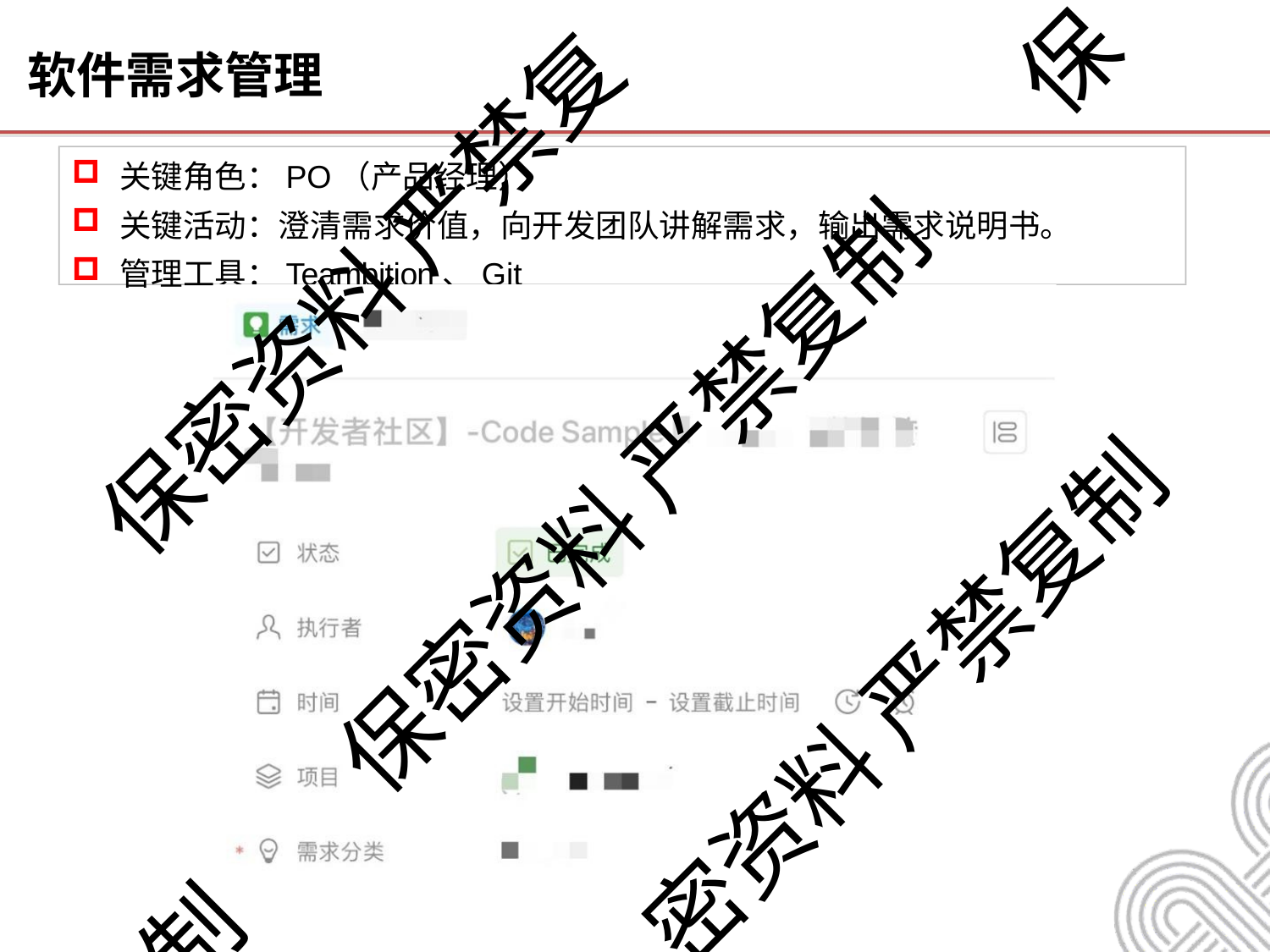

保
# 软件需求管理

关键角色：PO（产品经理）
关键活动：澄清需求价值，向开发团队讲解需求，输出需求说明书。
管理工具：Teambition、Git

保密资料 严禁复

保密资料 严禁复制
密资料 严禁复制

14
制